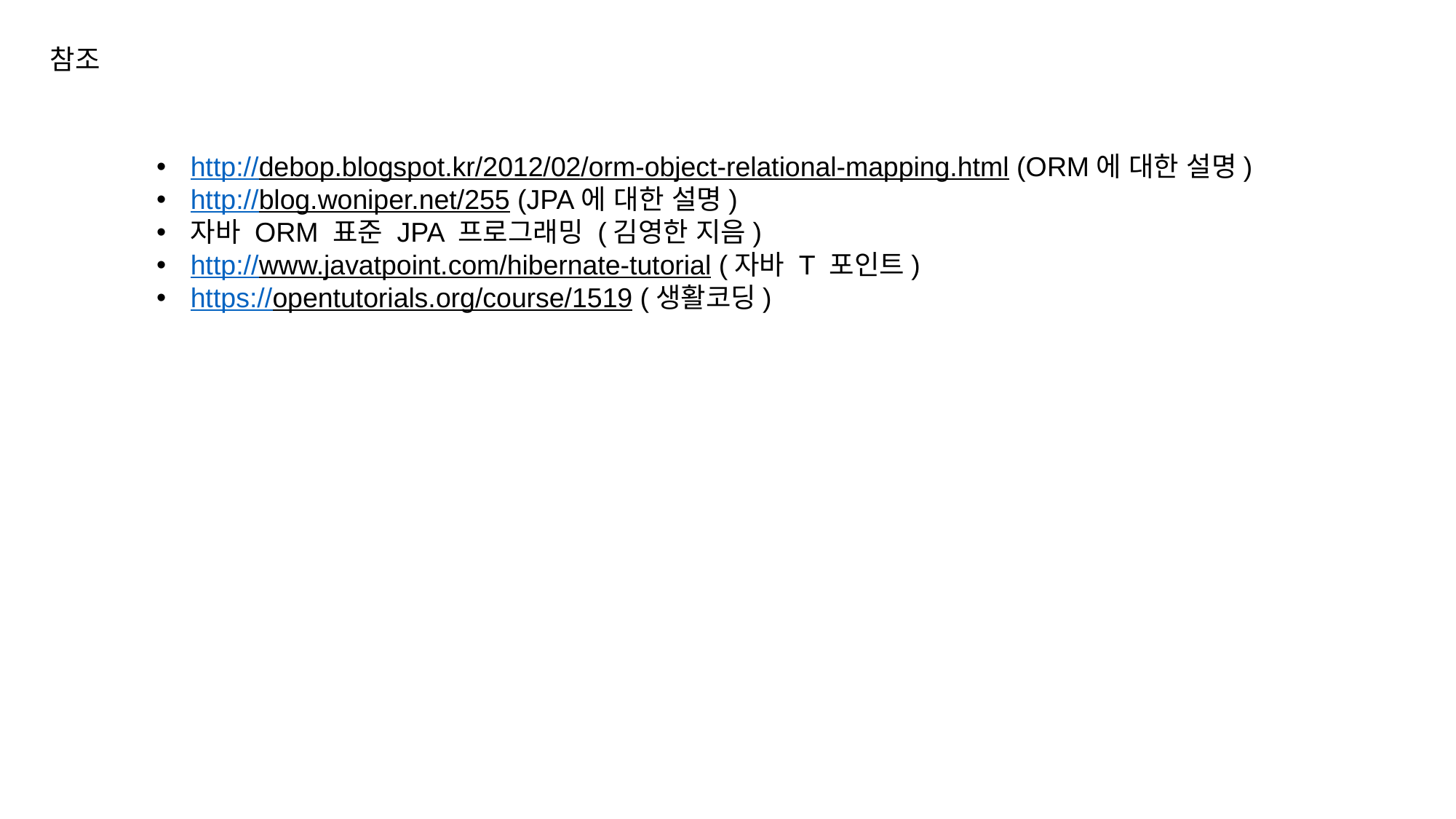

참조
http://debop.blogspot.kr/2012/02/orm-object-relational-mapping.html (ORM에 대한 설명)
http://blog.woniper.net/255 (JPA에 대한 설명)
자바 ORM 표준 JPA 프로그래밍 (김영한 지음)
http://www.javatpoint.com/hibernate-tutorial (자바 T 포인트)
https://opentutorials.org/course/1519 (생활코딩)